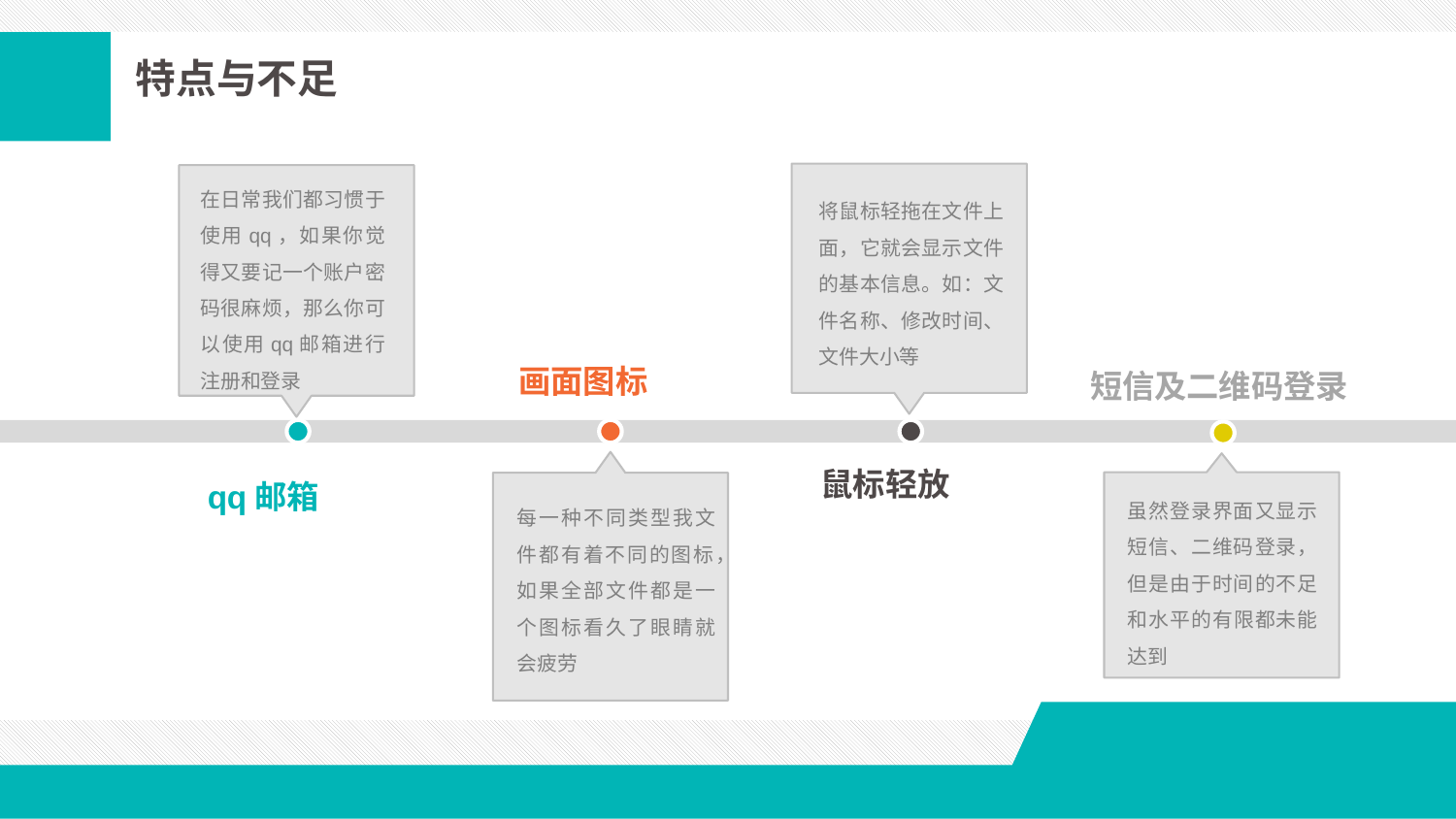

特点与不足

将鼠标轻拖在文件上面，它就会显示文件的基本信息。如：文件名称、修改时间、文件大小等

在日常我们都习惯于使用qq，如果你觉得又要记一个账户密码很麻烦，那么你可以使用qq邮箱进行注册和登录
画面图标
短信及二维码登录

鼠标轻放
qq邮箱

每一种不同类型我文件都有着不同的图标，如果全部文件都是一个图标看久了眼睛就会疲劳

虽然登录界面又显示短信、二维码登录，但是由于时间的不足和水平的有限都未能达到